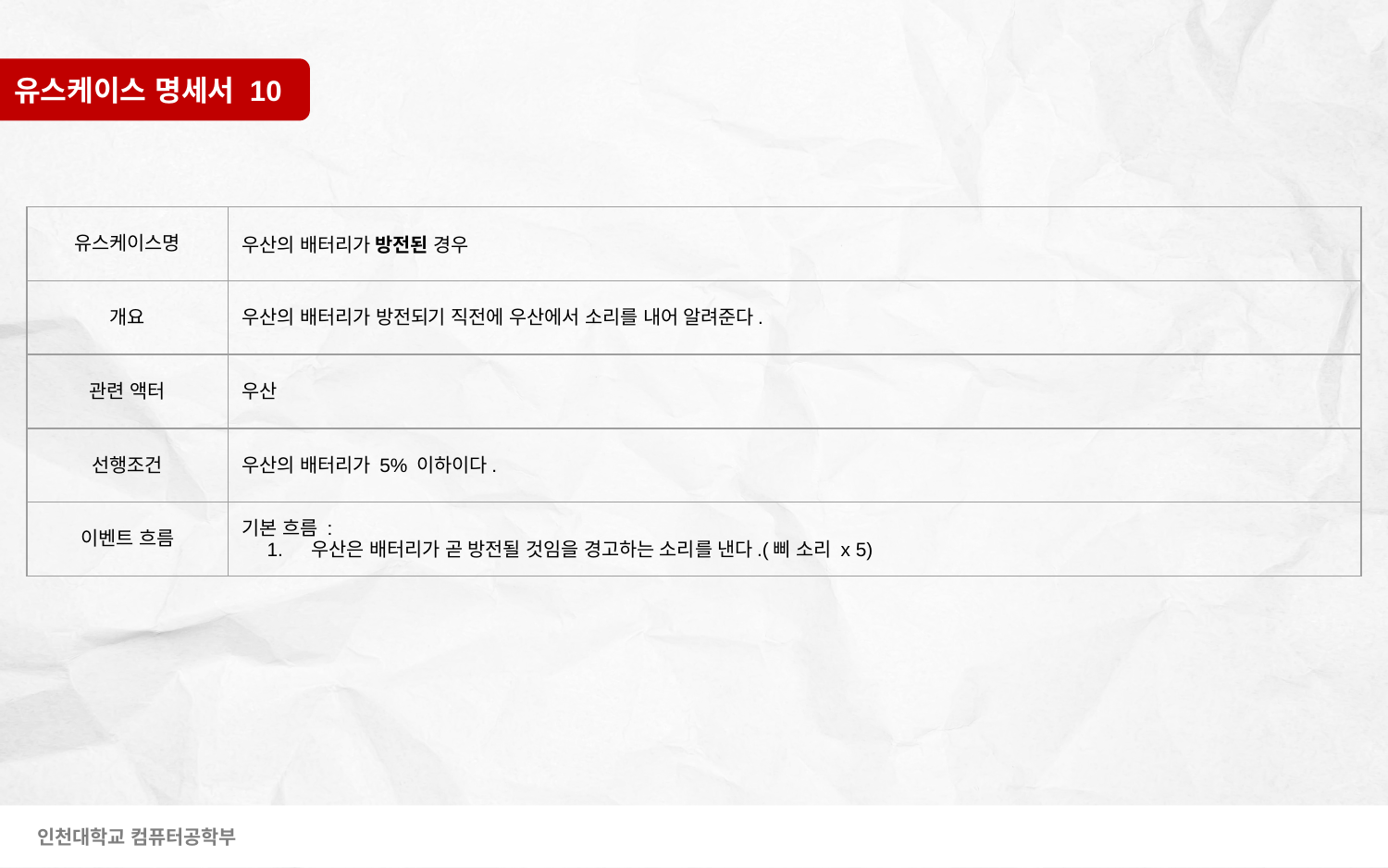

유스케이스 명세서 10

| 유스케이스명 | 우산의 배터리가 방전된 경우 |
| --- | --- |
| 개요 | 우산의 배터리가 방전되기 직전에 우산에서 소리를 내어 알려준다. |
| 관련 액터 | 우산 |
| 선행조건 | 우산의 배터리가 5% 이하이다. |
| 이벤트 흐름 | 기본 흐름 : 우산은 배터리가 곧 방전될 것임을 경고하는 소리를 낸다.(삐 소리 x 5) |

인천대학교 컴퓨터공학부